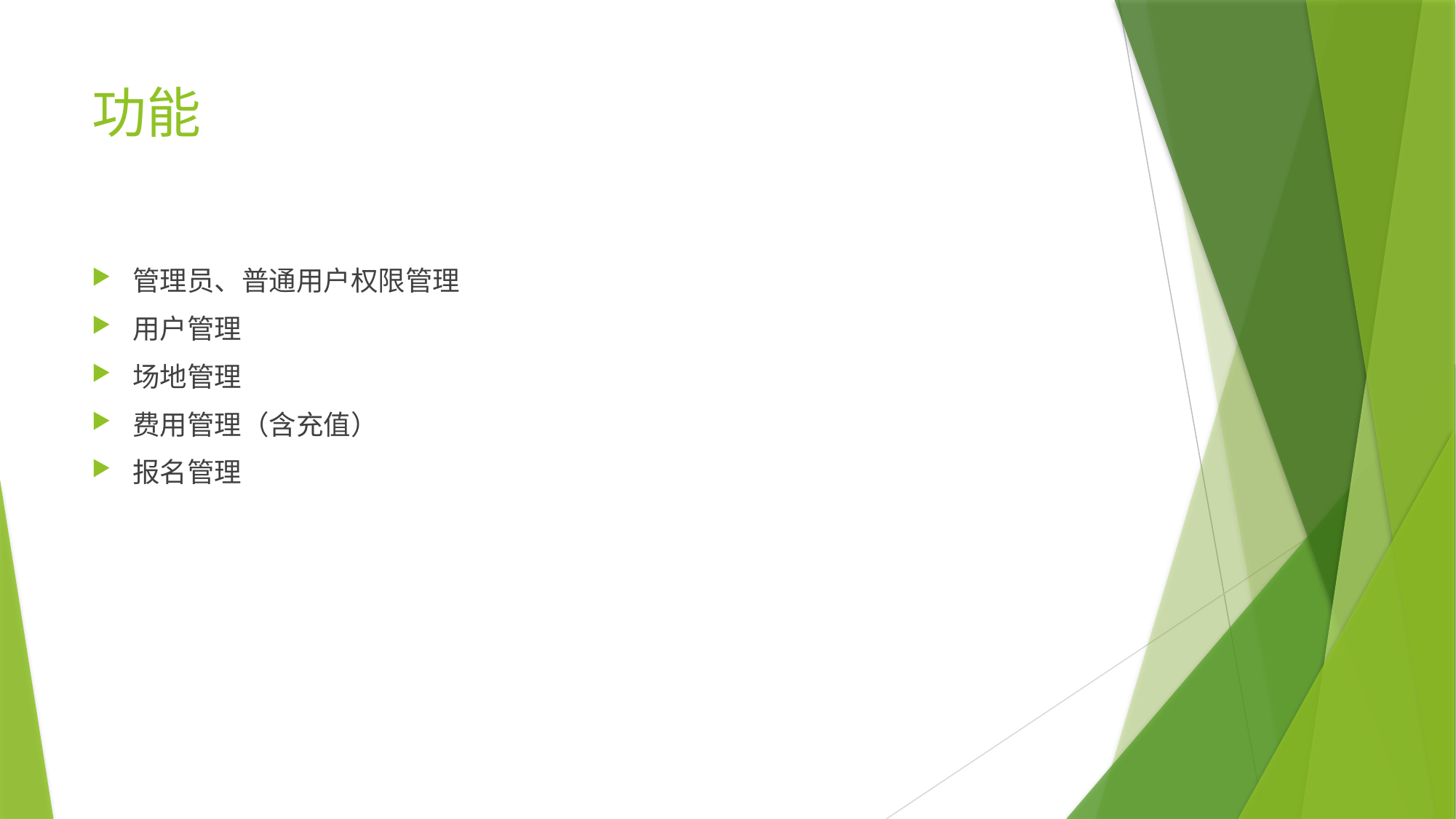

# 功能
管理员、普通用户权限管理
用户管理
场地管理
费用管理（含充值）
报名管理